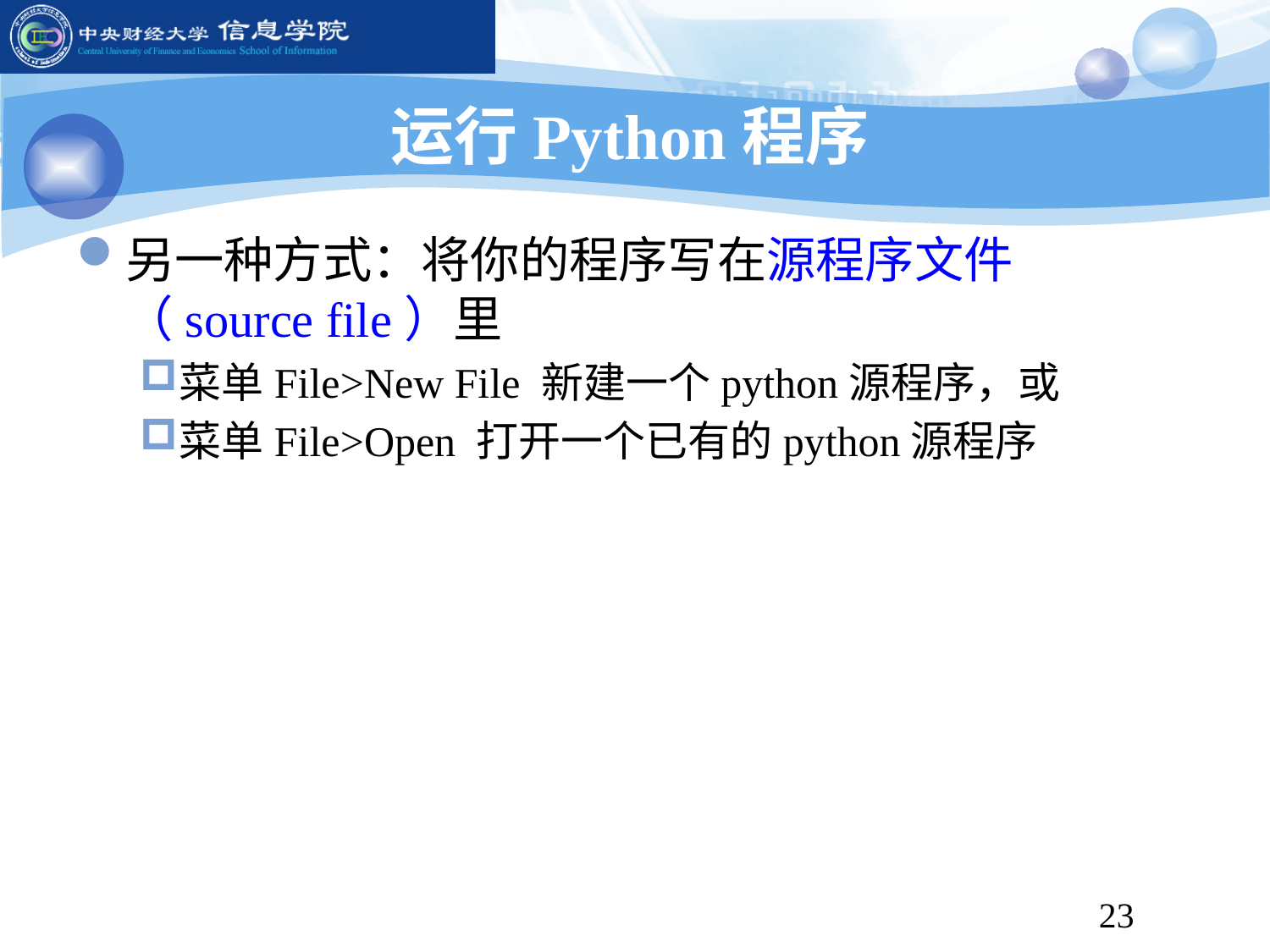

# 运行Python程序
另一种方式：将你的程序写在源程序文件（source file）里
菜单File>New File 新建一个python源程序，或
菜单File>Open 打开一个已有的python源程序